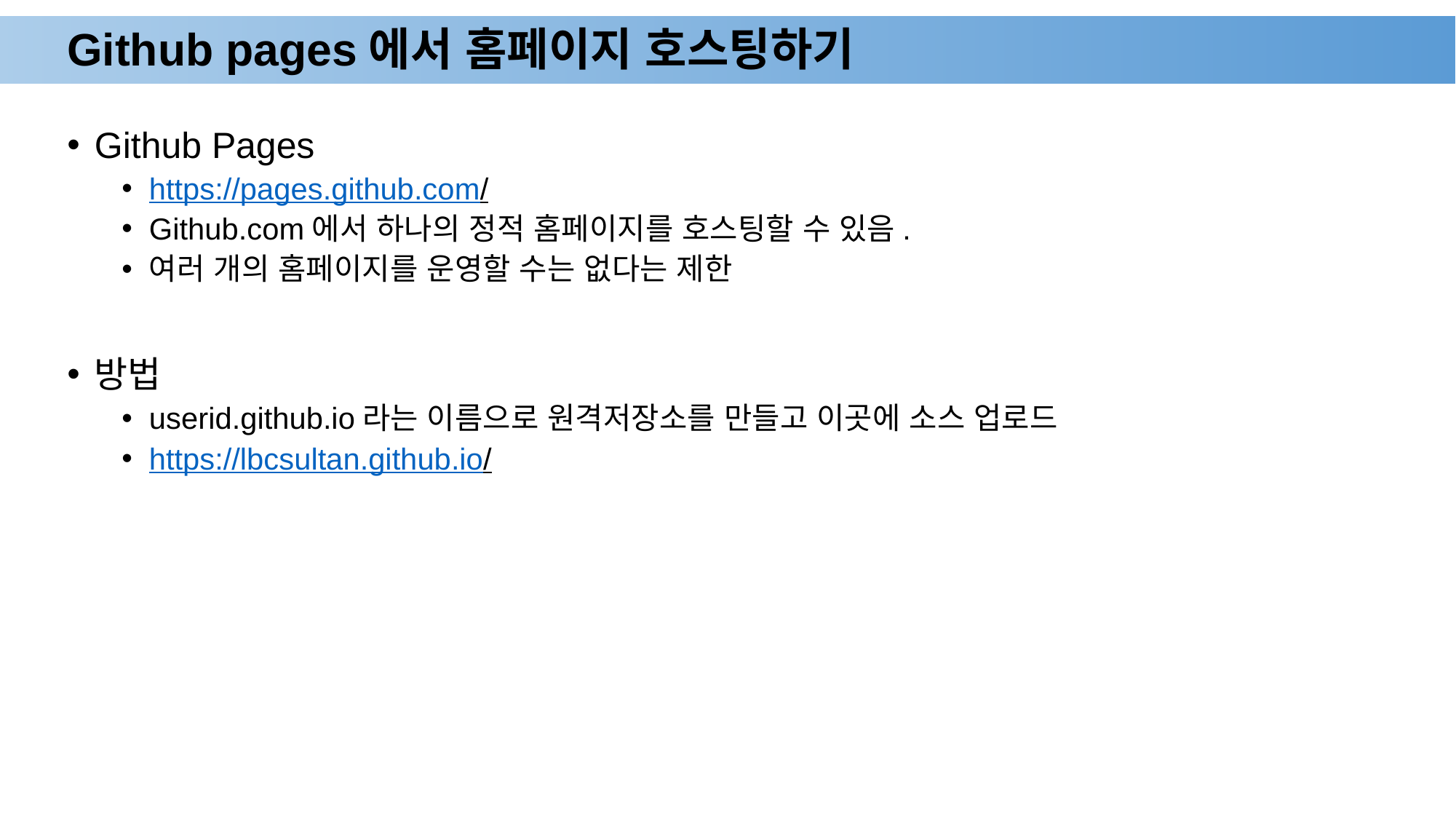

# Github pages에서 홈페이지 호스팅하기
Github Pages
https://pages.github.com/
Github.com에서 하나의 정적 홈페이지를 호스팅할 수 있음.
여러 개의 홈페이지를 운영할 수는 없다는 제한

방법
userid.github.io라는 이름으로 원격저장소를 만들고 이곳에 소스 업로드
https://lbcsultan.github.io/